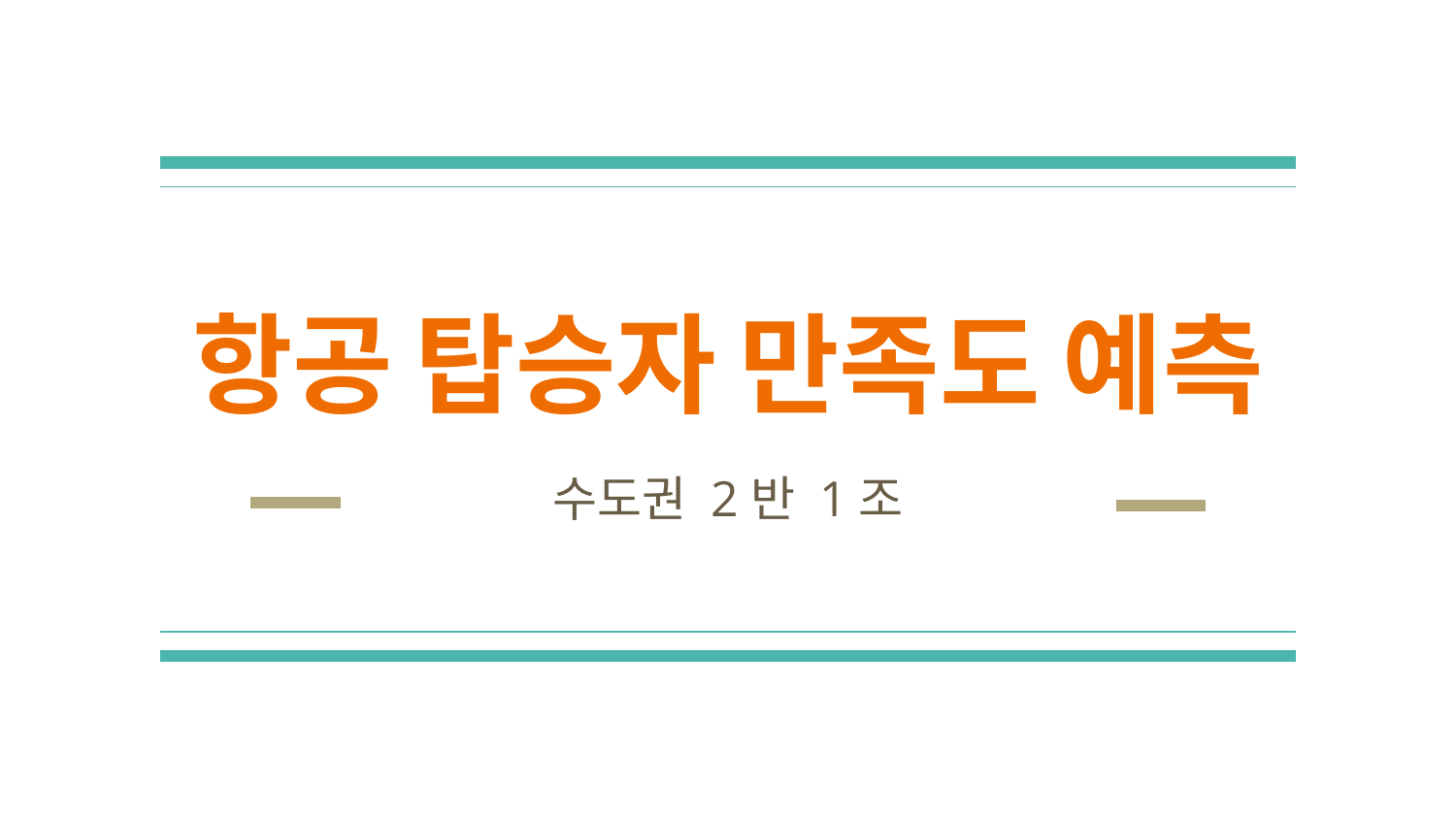

# 항공 탑승자 만족도 예측
수도권 2반 1조